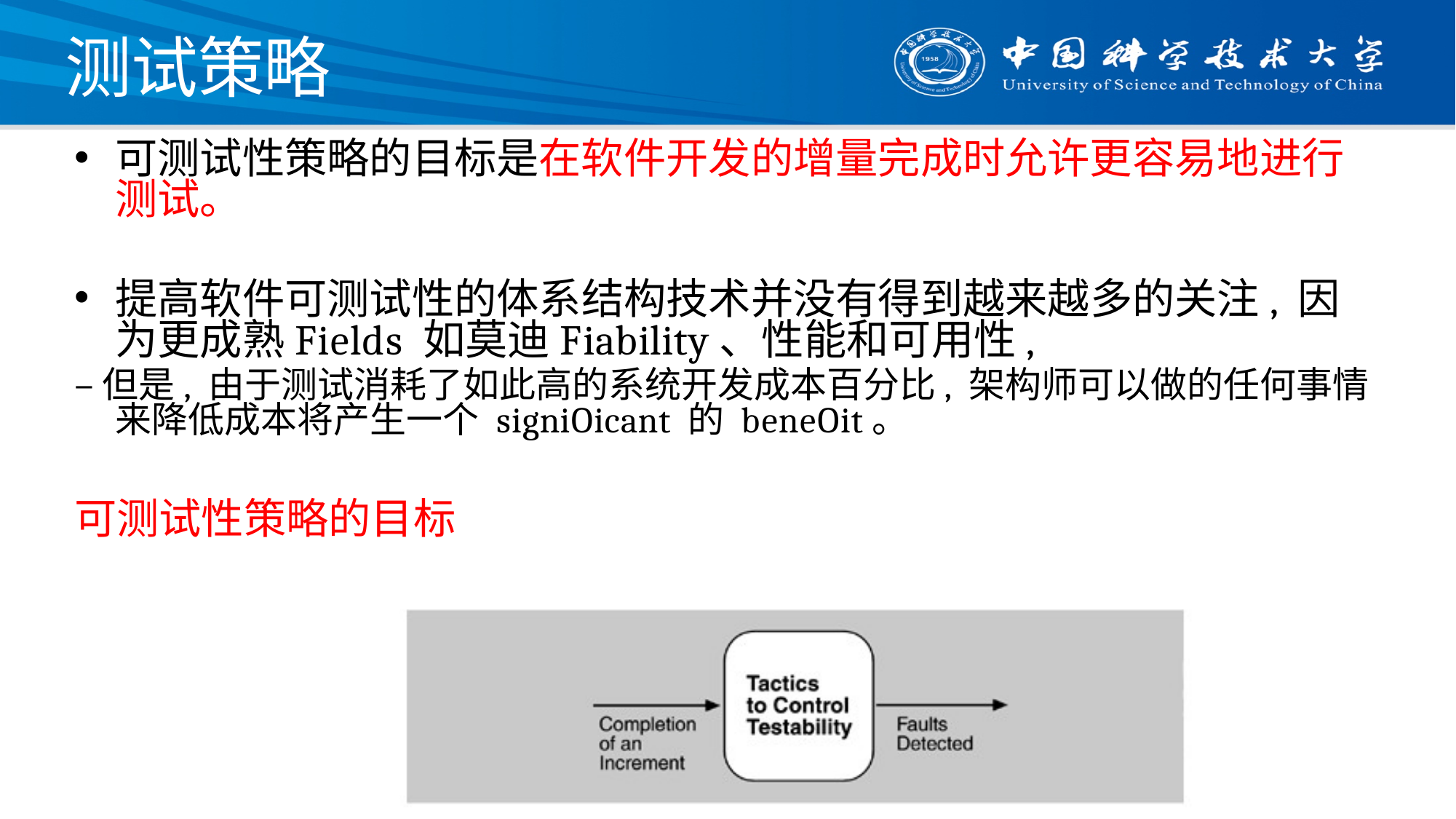

# 测试策略
可测试性策略的目标是在软件开发的增量完成时允许更容易地进行测试。

提高软件可测试性的体系结构技术并没有得到越来越多的关注, 因为更成熟Fields 如莫迪Fiability、性能和可用性,
–但是, 由于测试消耗了如此高的系统开发成本百分比, 架构师可以做的任何事情来降低成本将产生一个 signiOicant 的 beneOit。

可测试性策略的目标